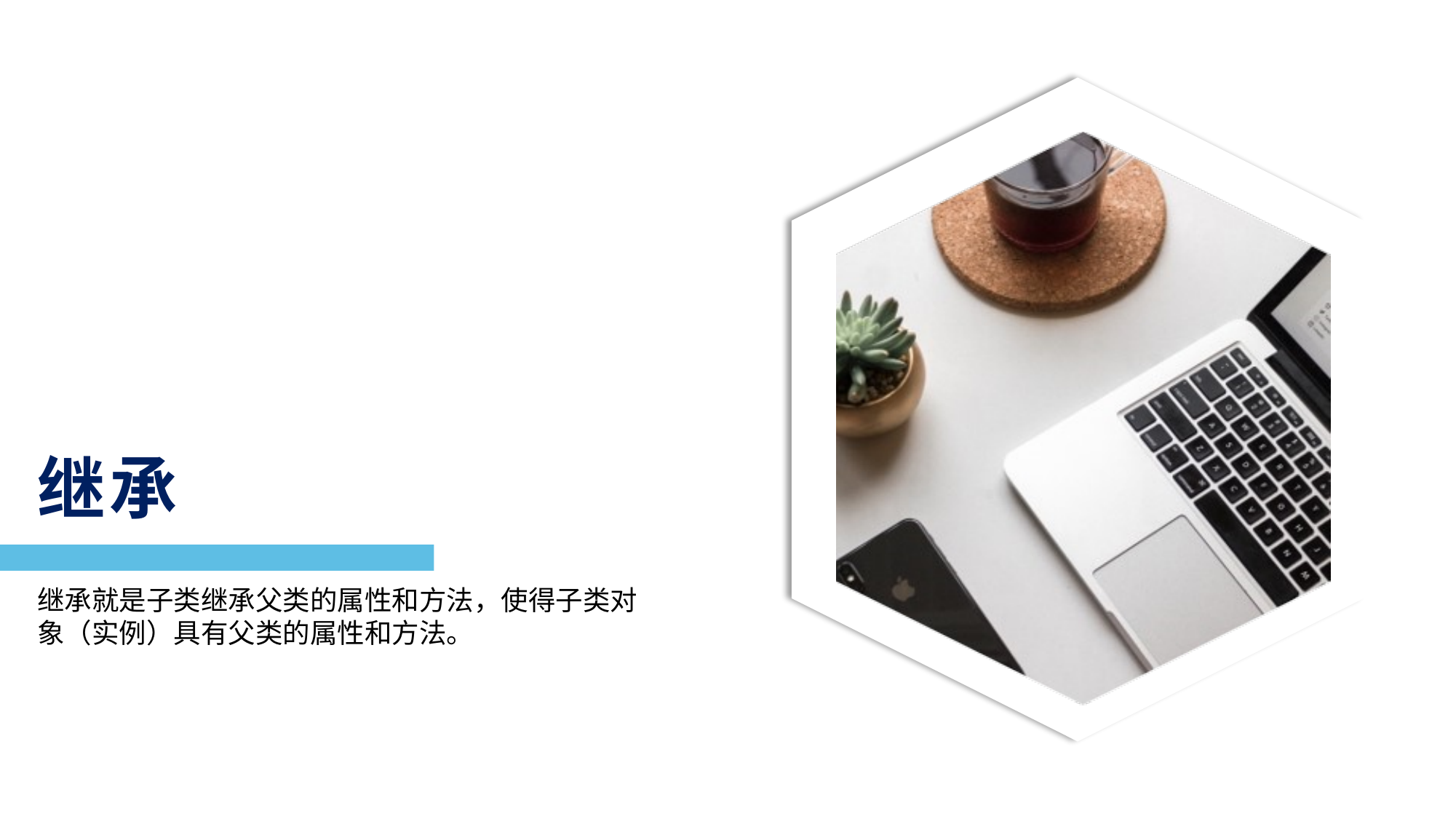

# 继承
继承就是子类继承父类的属性和方法，使得子类对象（实例）具有父类的属性和方法。